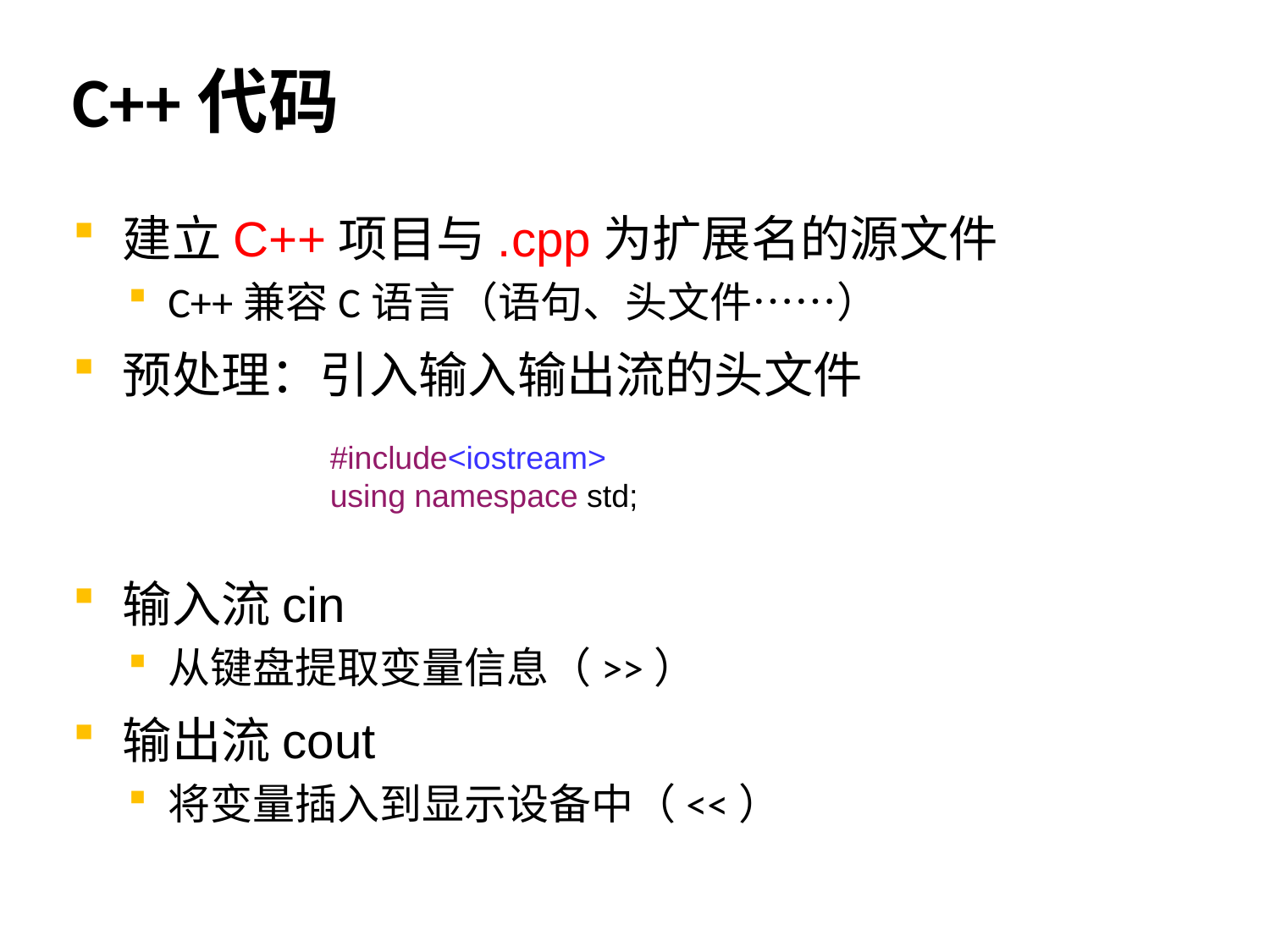

# C++代码
建立C++项目与.cpp为扩展名的源文件
C++兼容C语言（语句、头文件……）
预处理：引入输入输出流的头文件

输入流cin
从键盘提取变量信息（>>）
输出流cout
将变量插入到显示设备中（<<）
#include<iostream>
using namespace std;